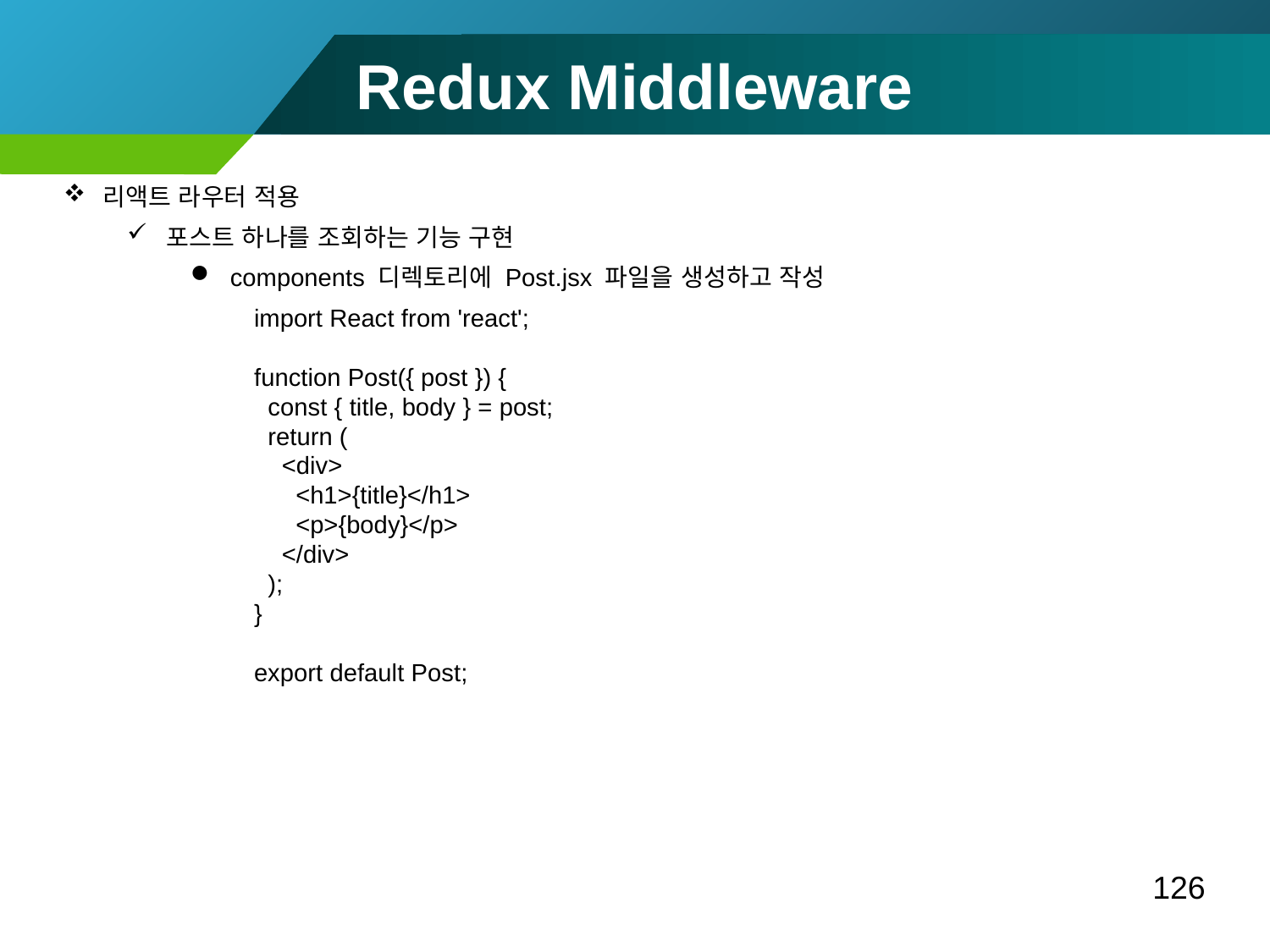

Redux Middleware
리액트 라우터 적용
포스트 하나를 조회하는 기능 구현
components 디렉토리에 Post.jsx 파일을 생성하고 작성
import React from 'react';

function Post({ post }) {
  const { title, body } = post;
  return (
    <div>
      <h1>{title}</h1>
      <p>{body}</p>
    </div>
  );
}

export default Post;
126